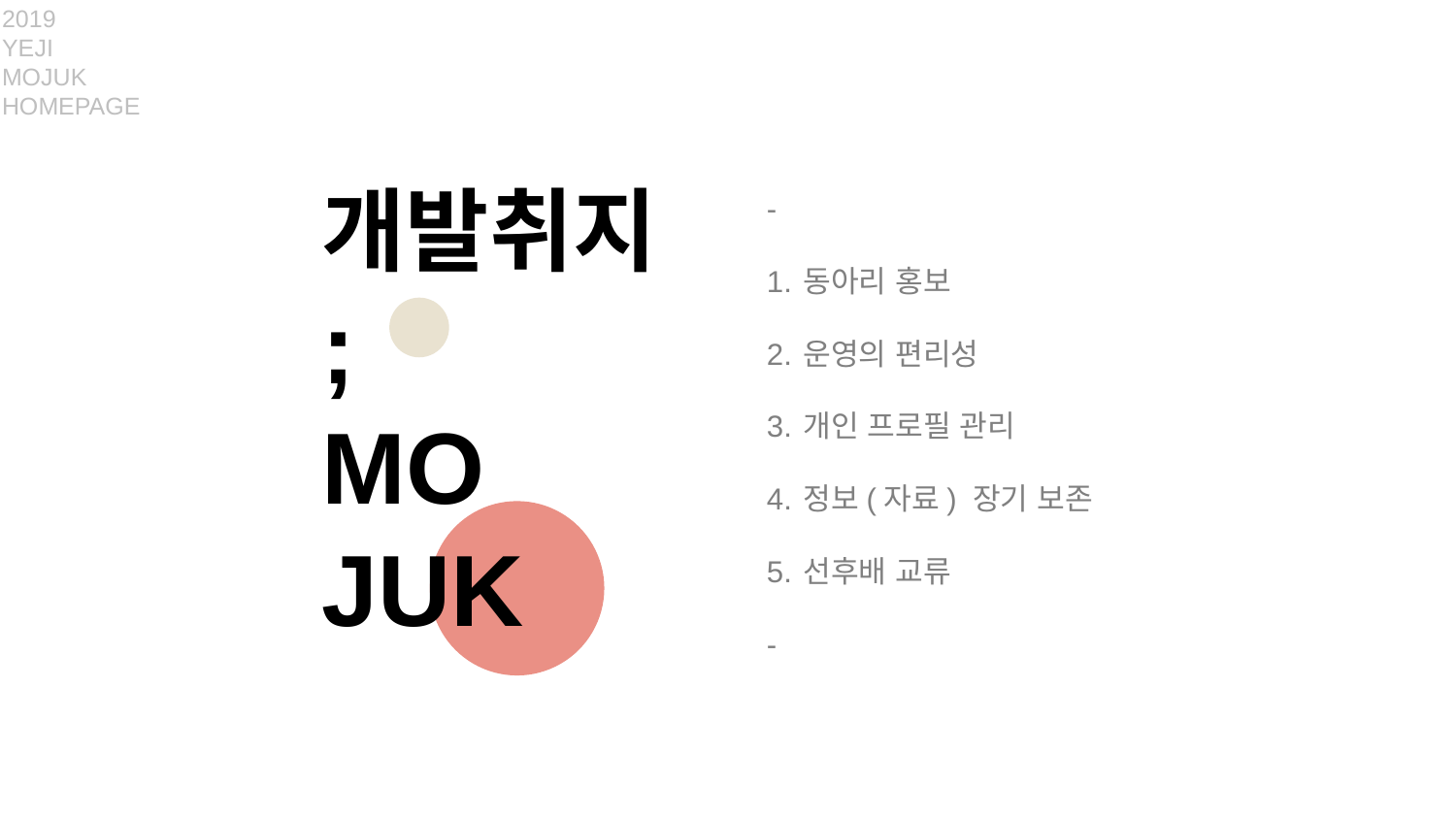

2019
YEJI
MOJUK
HOMEPAGE
-
동아리 홍보
운영의 편리성
개인 프로필 관리
정보(자료) 장기 보존
선후배 교류
-
개발취지
;
MO
JUK